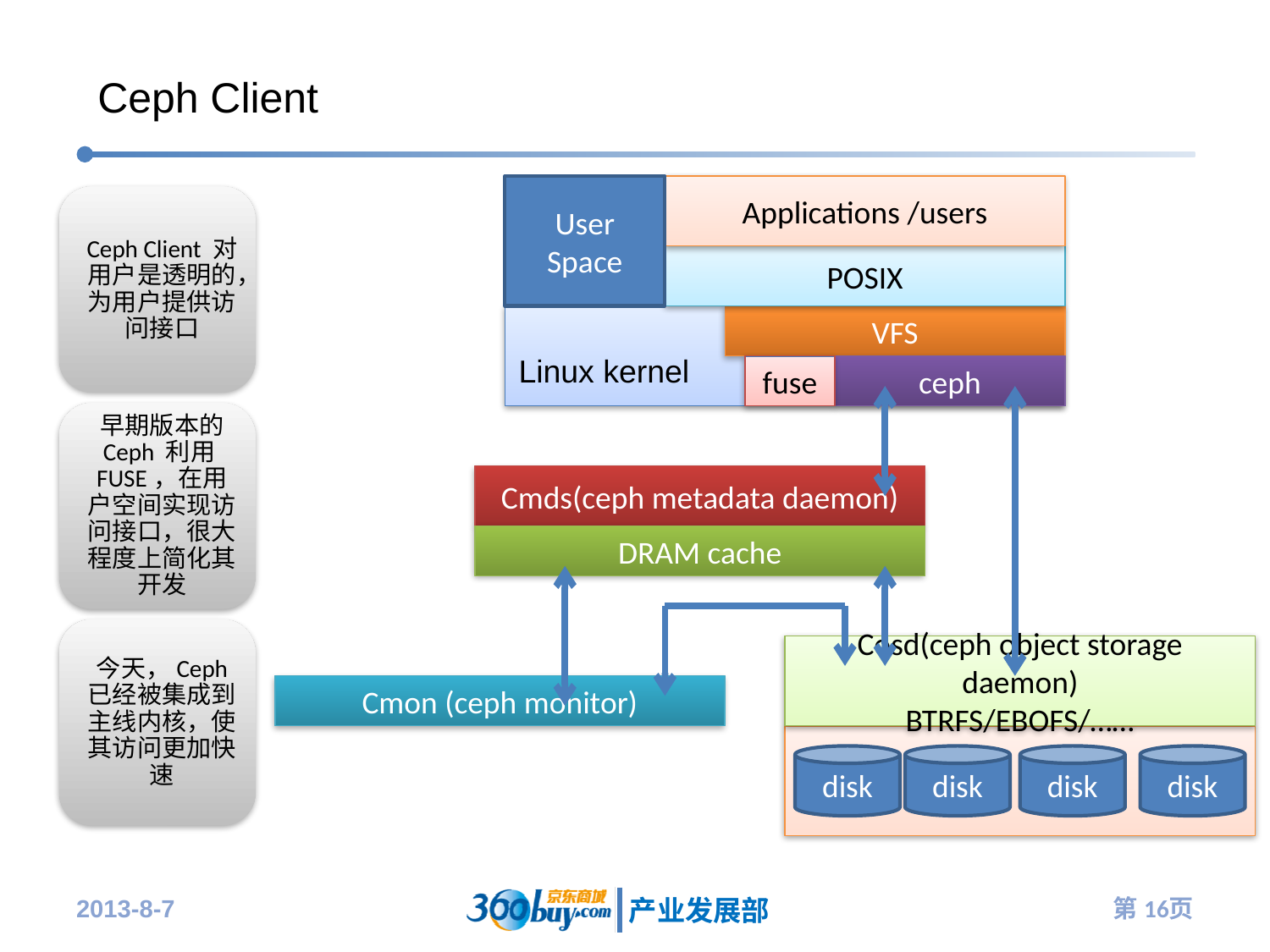

# Ceph Client
User Space
Applications /users
POSIX

VFS
Linux kernel
fuse
ceph
Cmds(ceph metadata daemon)
DRAM cache
Cosd(ceph object storage daemon)
BTRFS/EBOFS/……
Cmon (ceph monitor)

disk
disk
disk
disk
Ceph Client 对用户是透明的，为用户提供访问接口
早期版本的 Ceph 利用FUSE，在用户空间实现访问接口，很大程度上简化其开发
今天，Ceph 已经被集成到主线内核，使其访问更加快速
2013-8-7
第16页